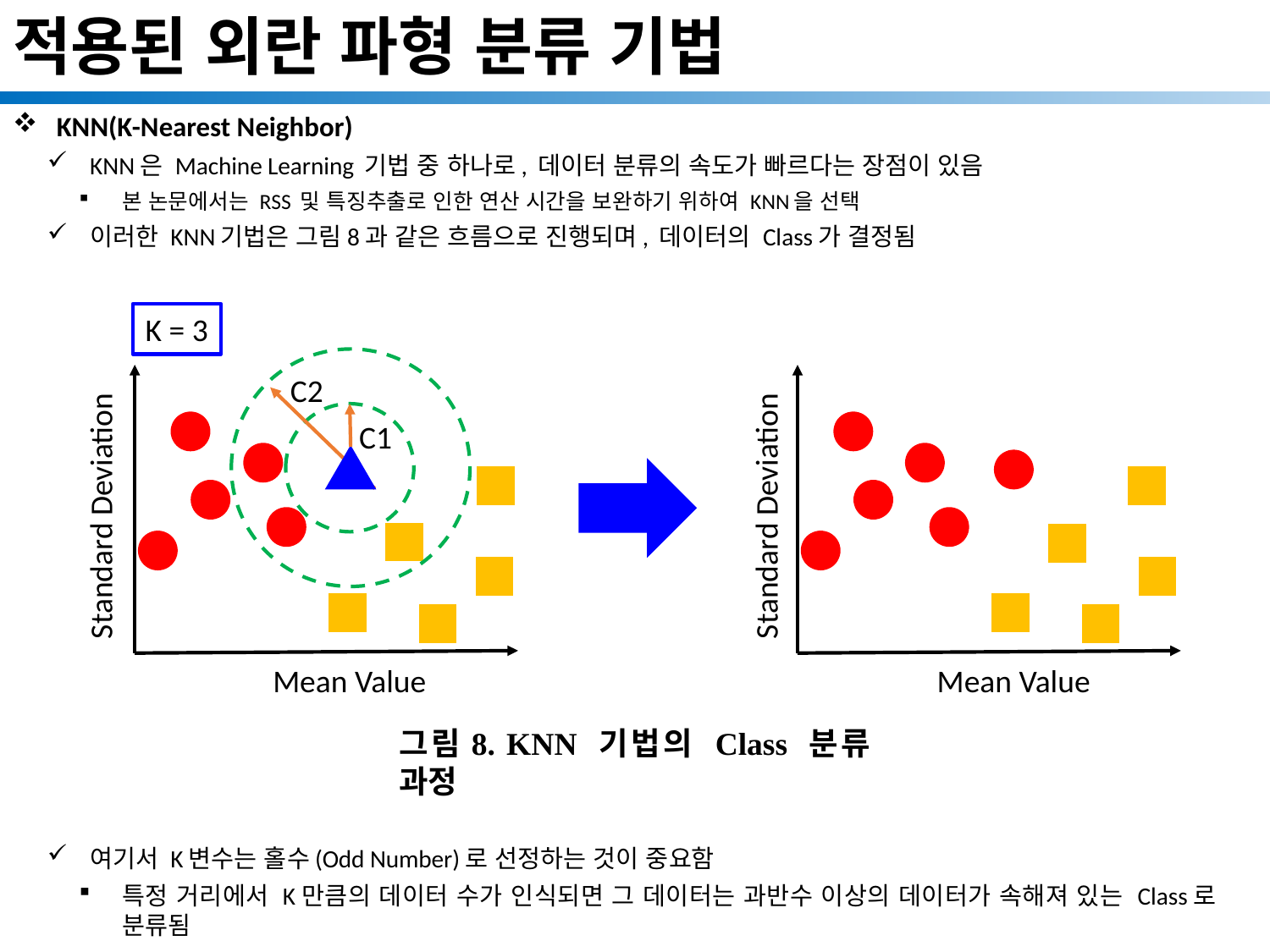

# 적용된 외란 파형 분류 기법
KNN(K-Nearest Neighbor)
KNN은 Machine Learning 기법 중 하나로, 데이터 분류의 속도가 빠르다는 장점이 있음
본 논문에서는 RSS 및 특징추출로 인한 연산 시간을 보완하기 위하여 KNN을 선택
이러한 KNN기법은 그림8과 같은 흐름으로 진행되며, 데이터의 Class가 결정됨

여기서 K변수는 홀수(Odd Number)로 선정하는 것이 중요함
특정 거리에서 K만큼의 데이터 수가 인식되면 그 데이터는 과반수 이상의 데이터가 속해져 있는 Class로 분류됨
K = 3

Standard Deviation
Mean Value

Standard Deviation
Mean Value

그림8. KNN 기법의 Class 분류 과정
C2
C1